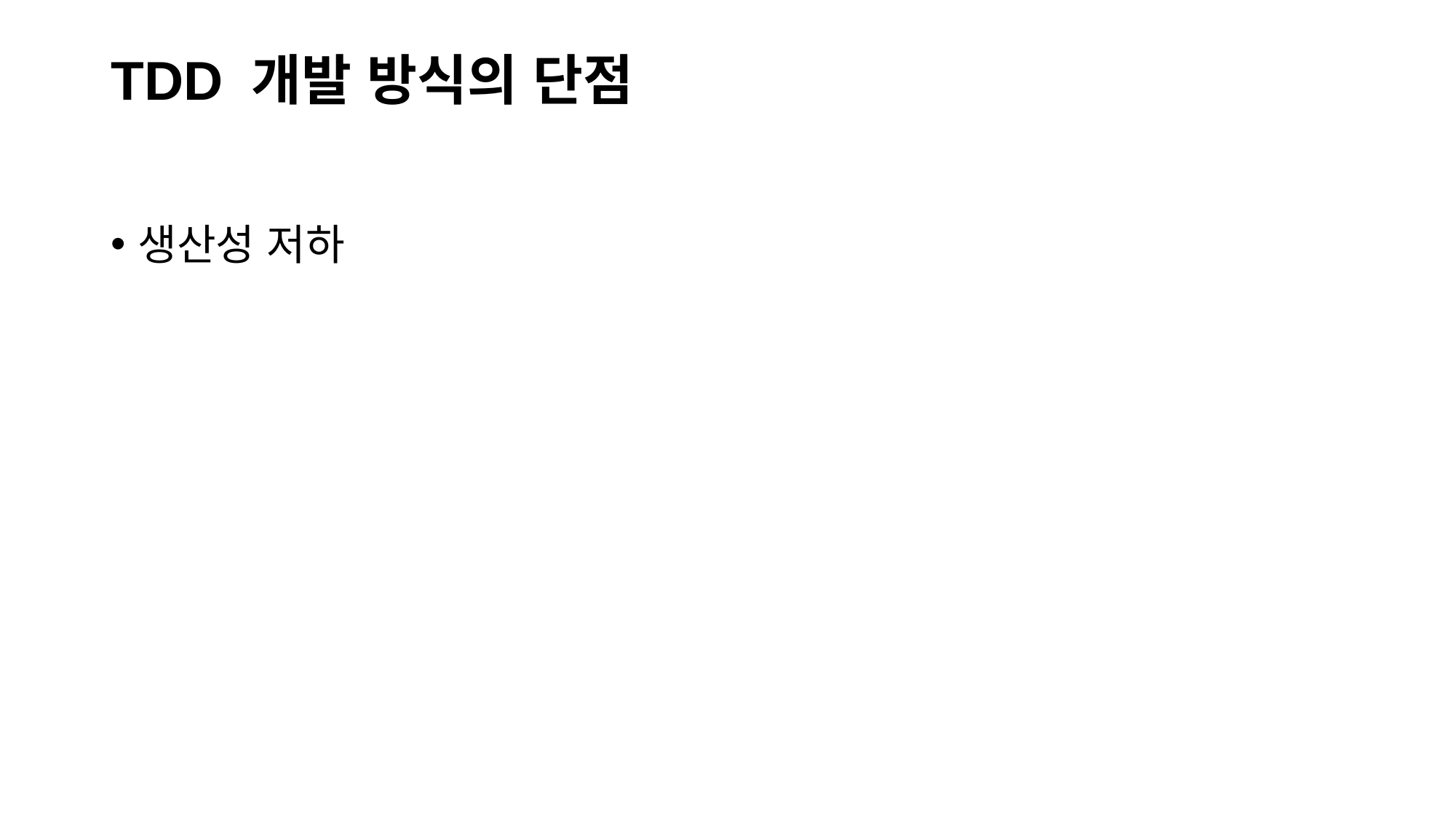

# TDD 개발 방식의 단점
생산성 저하